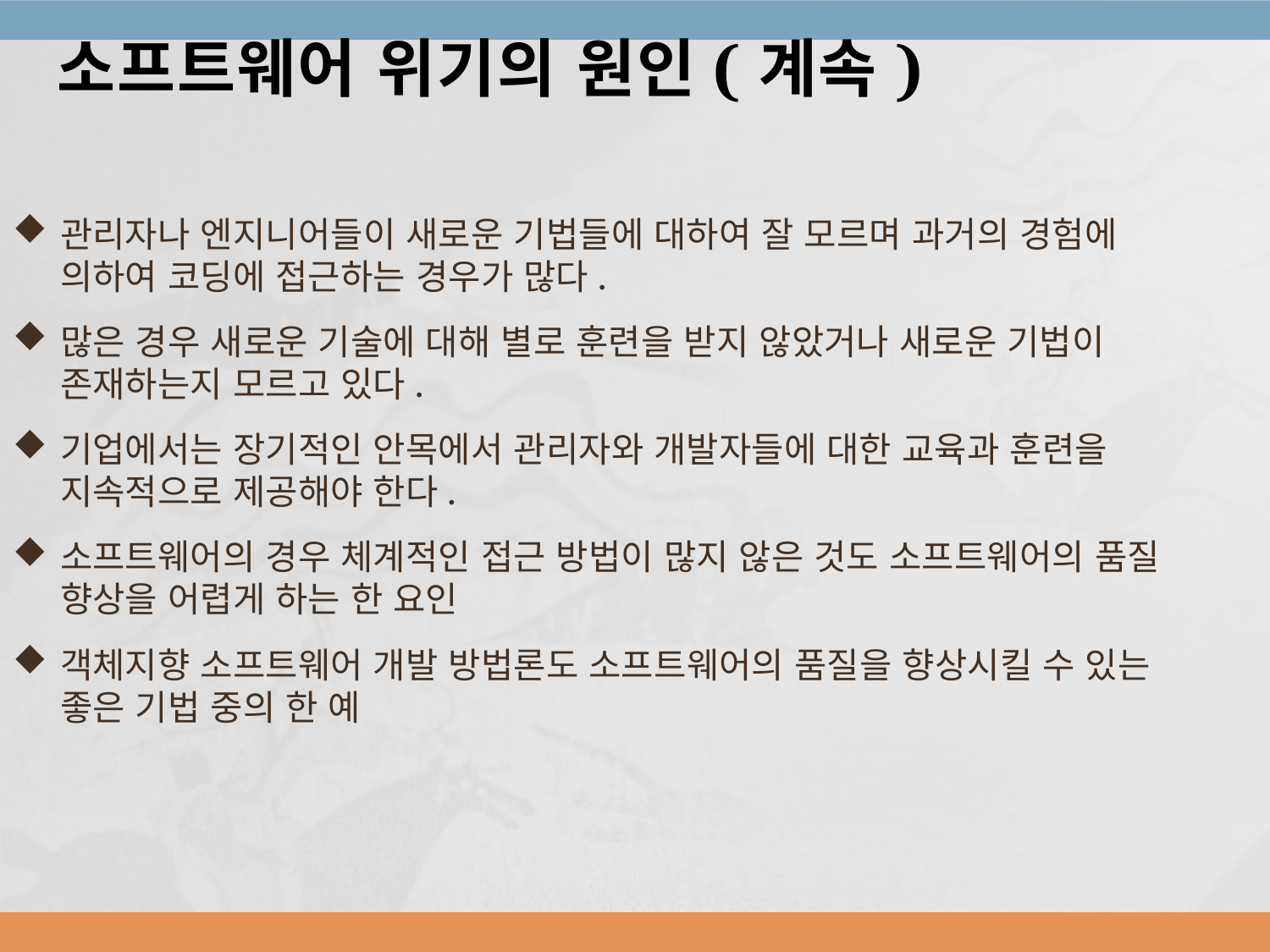

소프트웨어 위기의 원인(계속)
관리자나 엔지니어들이 새로운 기법들에 대하여 잘 모르며 과거의 경험에 의하여 코딩에 접근하는 경우가 많다.
많은 경우 새로운 기술에 대해 별로 훈련을 받지 않았거나 새로운 기법이 존재하는지 모르고 있다.
기업에서는 장기적인 안목에서 관리자와 개발자들에 대한 교육과 훈련을 지속적으로 제공해야 한다.
소프트웨어의 경우 체계적인 접근 방법이 많지 않은 것도 소프트웨어의 품질 향상을 어렵게 하는 한 요인
객체지향 소프트웨어 개발 방법론도 소프트웨어의 품질을 향상시킬 수 있는 좋은 기법 중의 한 예